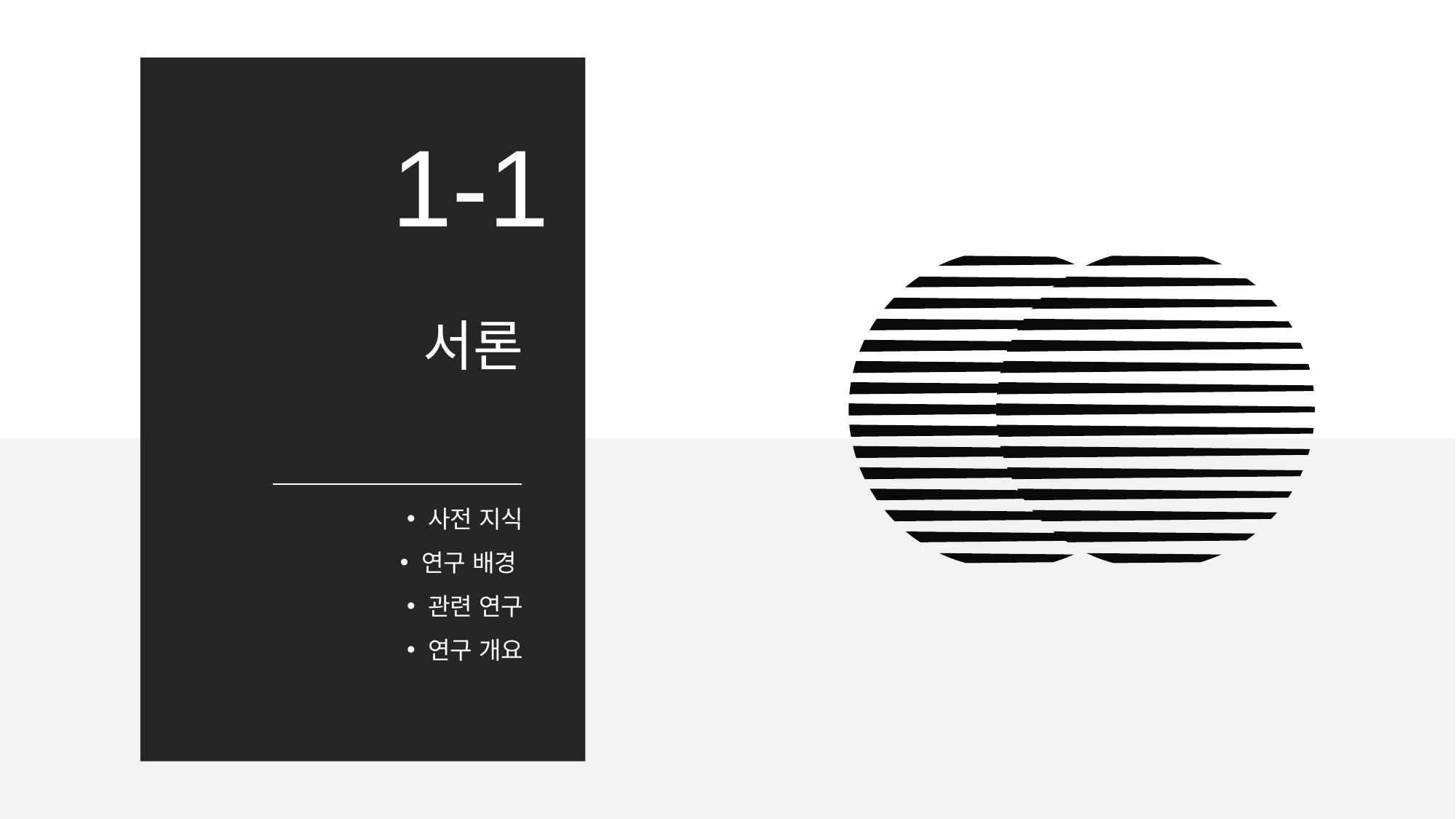

1-1
서론
사전 지식
연구 배경
관련 연구
연구 개요